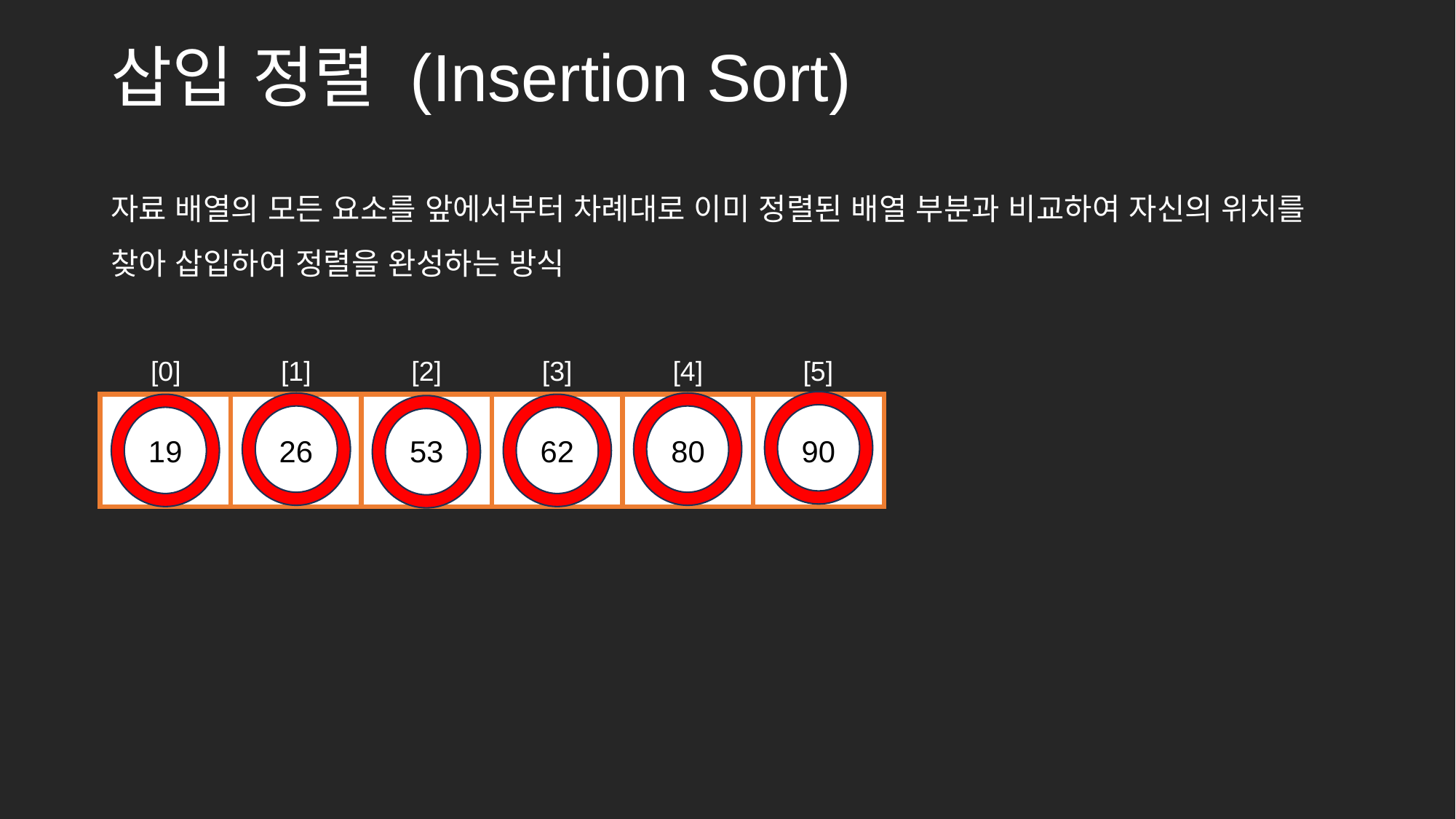

# 삽입 정렬 (Insertion Sort)
자료 배열의 모든 요소를 앞에서부터 차례대로 이미 정렬된 배열 부분과 비교하여 자신의 위치를 찾아 삽입하여 정렬을 완성하는 방식
[0]
[1]
[2]
[3]
[4]
[5]

19

26
53
62

80
90